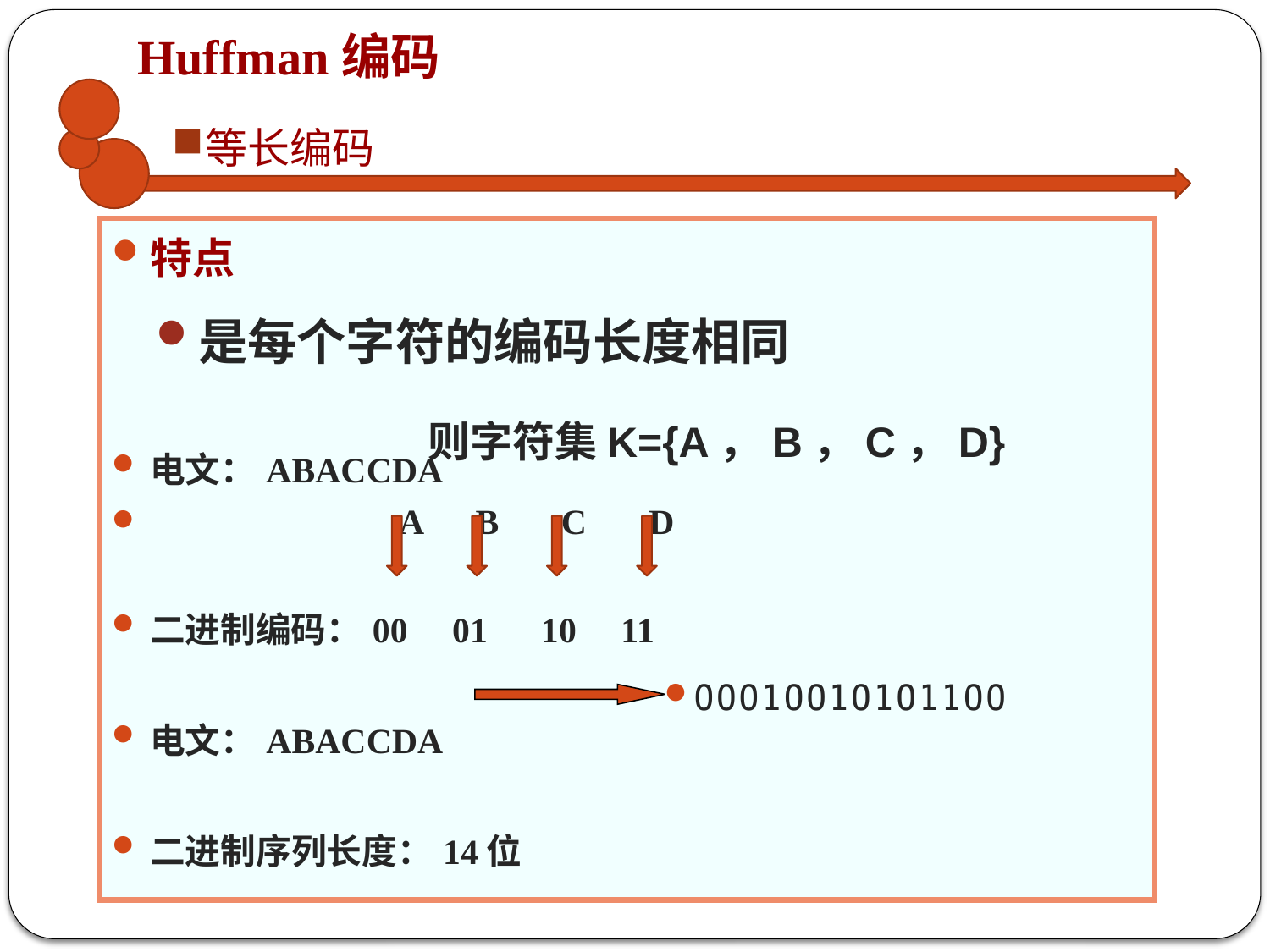

Huffman编码
等长编码
特点
是每个字符的编码长度相同

电文：ABACCDA
                            A      B       C       D

二进制编码：00     01      10     11

电文：ABACCDA

二进制序列长度：14位
则字符集K={A，B，C，D}

00010010101100